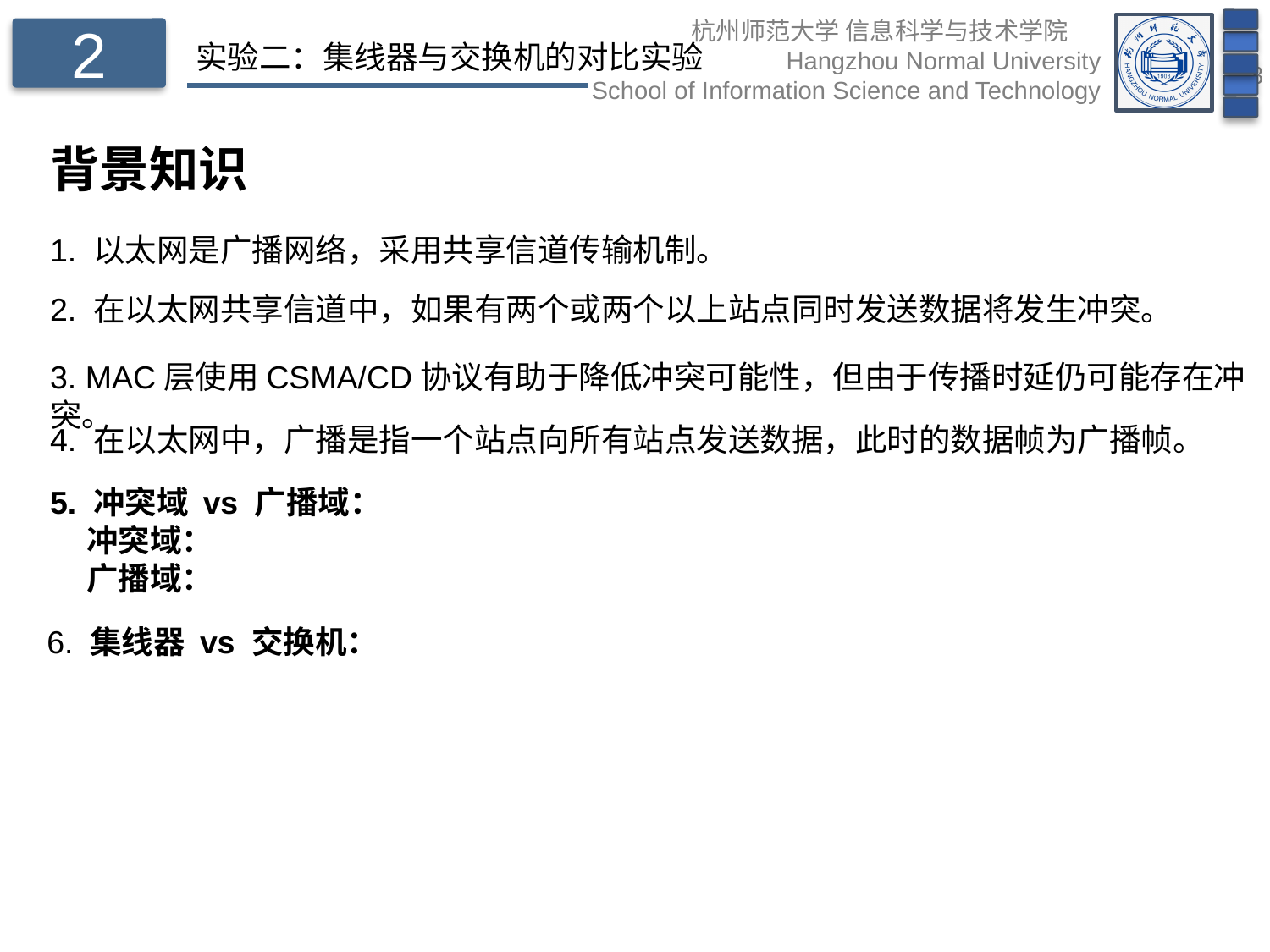

2
实验二：集线器与交换机的对比实验
背景知识
1. 以太网是广播网络，采用共享信道传输机制。
2. 在以太网共享信道中，如果有两个或两个以上站点同时发送数据将发生冲突。
3. MAC层使用CSMA/CD协议有助于降低冲突可能性，但由于传播时延仍可能存在冲突。
4. 在以太网中，广播是指一个站点向所有站点发送数据，此时的数据帧为广播帧。
5. 冲突域 vs 广播域：
    冲突域：在该区域内，某一时刻只能存在一个站点发送数据的区域。
    广播域：能够接收到任意站点发送的广播帧的所有站点的集合。

6. 集线器 vs 交换机：
      集线器：工作在物理层，无法识别接收方，主要工作是信号的放大、转发，集线器连接的以太网属于共享式以太网，所连接的所有站点属于同一个冲突域和广播域。
      交换机：交换机工作在数据链路层，以MAC地址进行识，在对应的端口处进行转发，不影响其他站点。以交换机相连的所有站点，可以多个站同时发送数据，不会有冲突。但交换机不能隔离广播域，因此与所有交换机相连的站点仍属于同一个广播域。